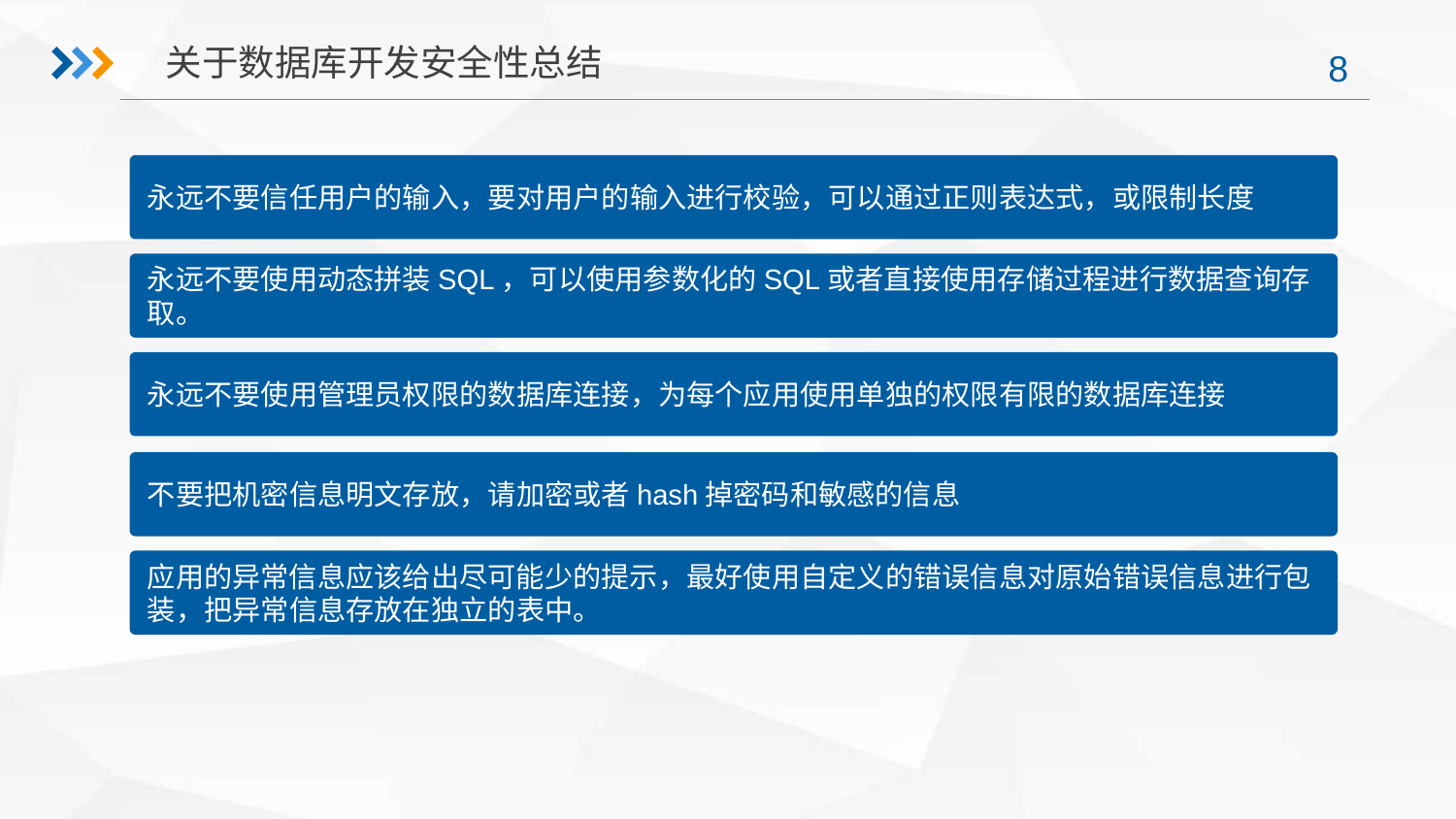

关于数据库开发安全性总结
永远不要信任用户的输入，要对用户的输入进行校验，可以通过正则表达式，或限制长度
永远不要使用动态拼装SQL，可以使用参数化的SQL或者直接使用存储过程进行数据查询存取。
永远不要使用管理员权限的数据库连接，为每个应用使用单独的权限有限的数据库连接
不要把机密信息明文存放，请加密或者hash掉密码和敏感的信息
应用的异常信息应该给出尽可能少的提示，最好使用自定义的错误信息对原始错误信息进行包装，把异常信息存放在独立的表中。